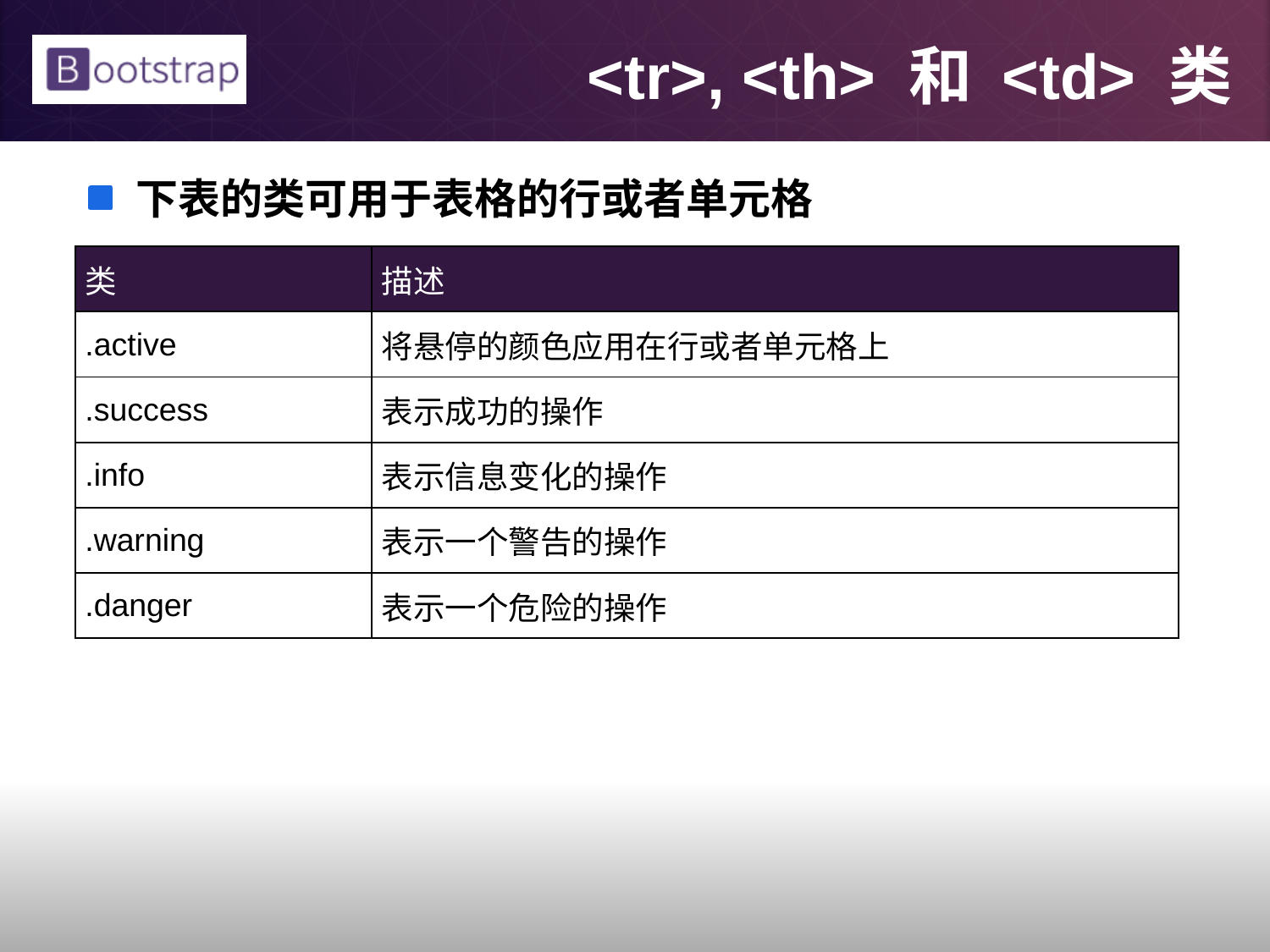

# <tr>, <th> 和 <td> 类
下表的类可用于表格的行或者单元格
| 类 | 描述 |
| --- | --- |
| .active | 将悬停的颜色应用在行或者单元格上 |
| .success | 表示成功的操作 |
| .info | 表示信息变化的操作 |
| .warning | 表示一个警告的操作 |
| .danger | 表示一个危险的操作 |